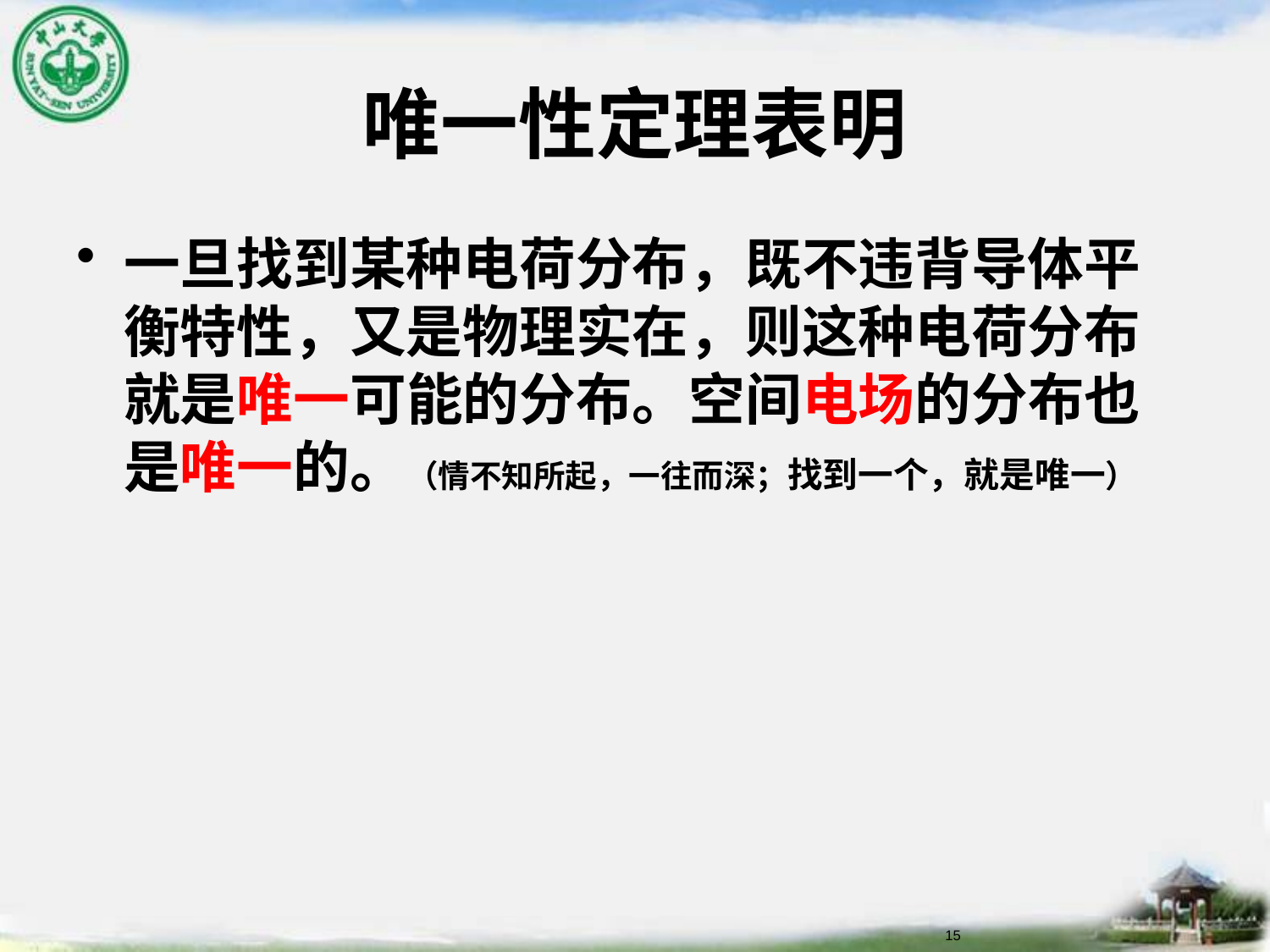

# 唯一性定理表明
一旦找到某种电荷分布，既不违背导体平衡特性，又是物理实在，则这种电荷分布就是唯一可能的分布。空间电场的分布也是唯一的。（情不知所起，一往而深；找到一个，就是唯一）
15